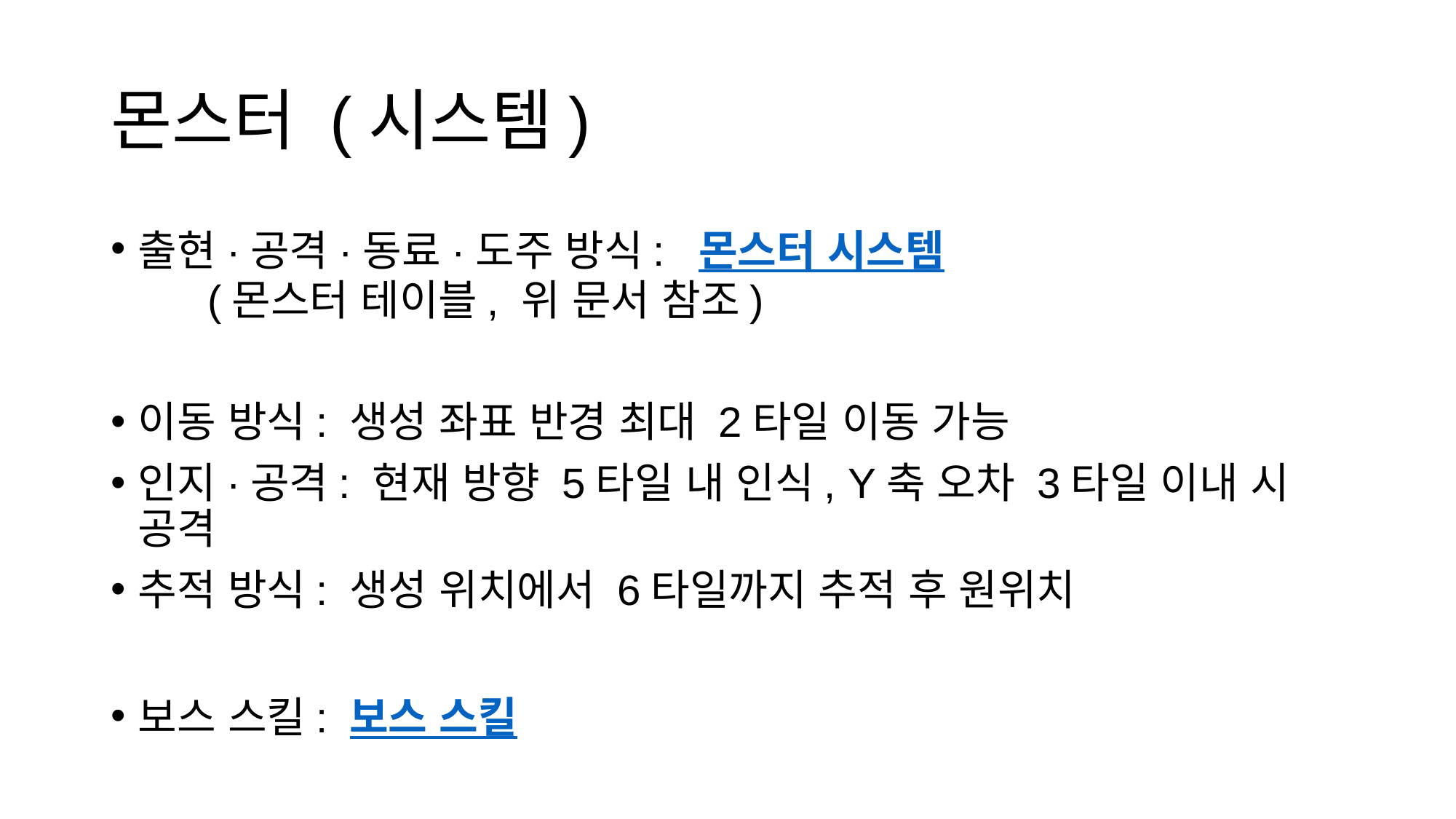

# 몬스터 (시스템)
출현·공격·동료·도주 방식:  몬스터 시스템			               (몬스터 테이블, 위 문서 참조)

이동 방식: 생성 좌표 반경 최대 2타일 이동 가능
인지·공격: 현재 방향 5타일 내 인식, Y축 오차 3타일 이내 시 공격
추적 방식: 생성 위치에서 6타일까지 추적 후 원위치

보스 스킬: 보스 스킬